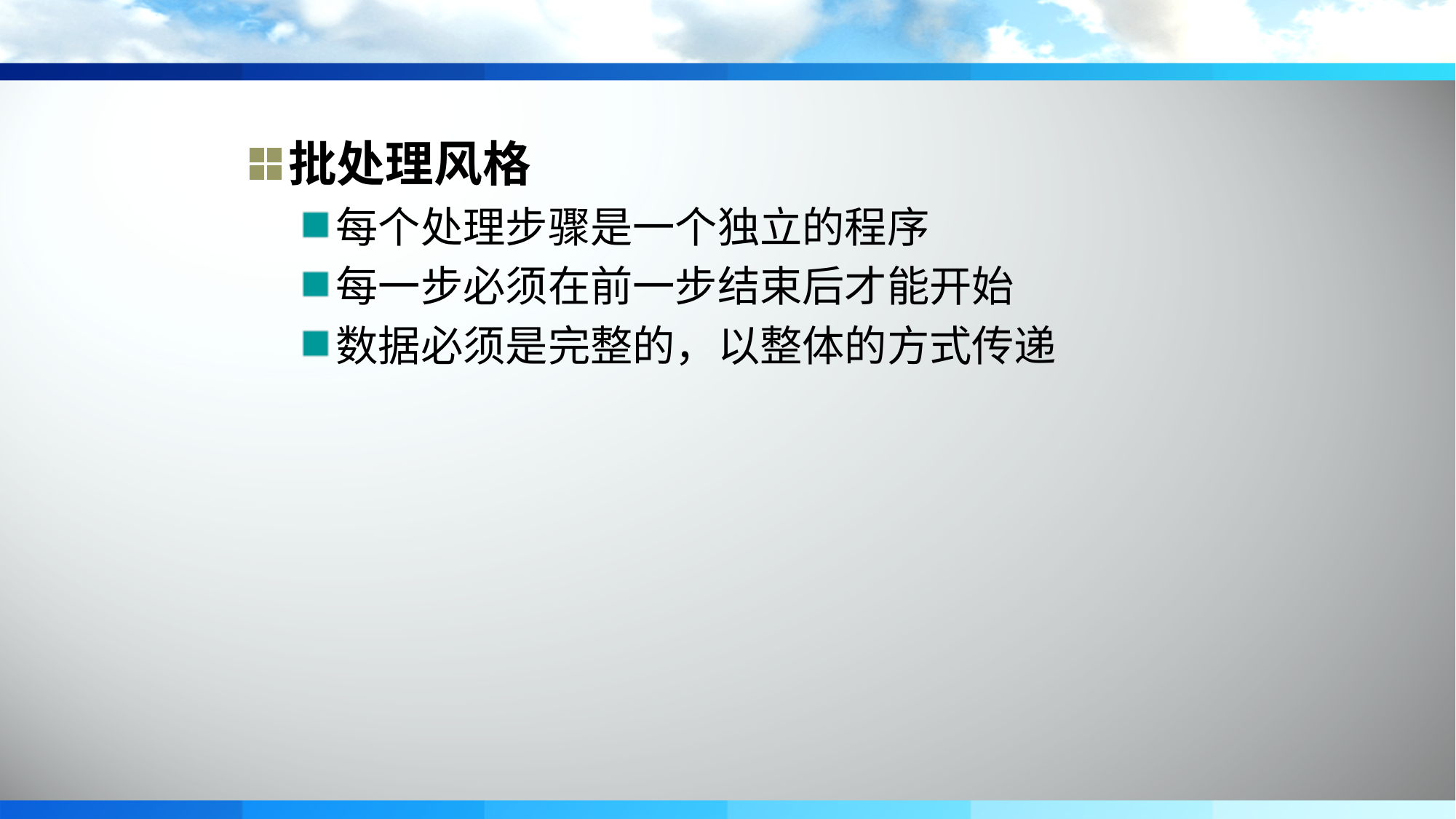

批处理风格
每个处理步骤是一个独立的程序
每一步必须在前一步结束后才能开始
数据必须是完整的，以整体的方式传递